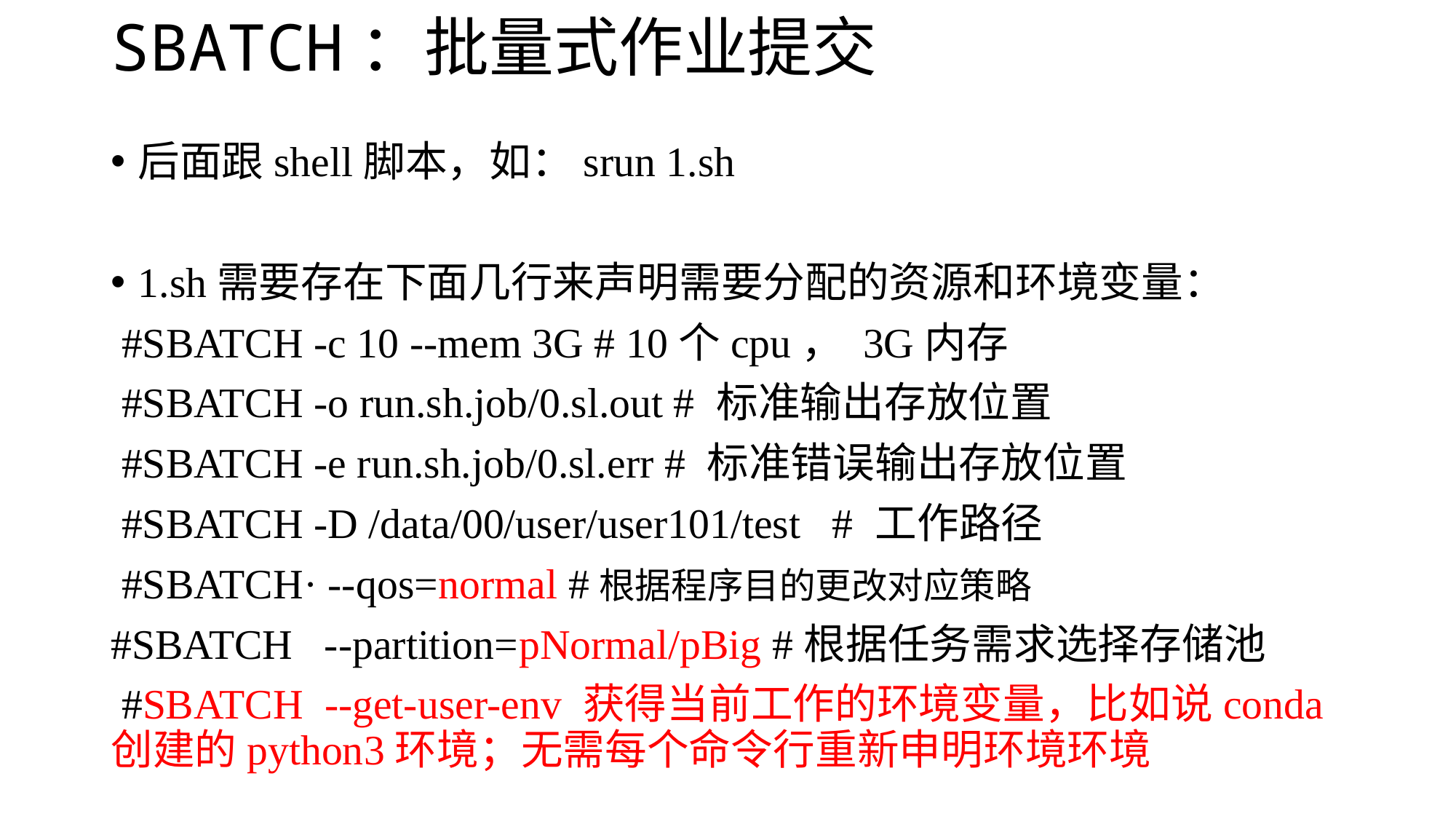

# SBATCH：批量式作业提交
后面跟shell脚本，如：srun 1.sh

1.sh需要存在下面几行来声明需要分配的资源和环境变量：
 #SBATCH -c 10 --mem 3G # 10个cpu， 3G内存
 #SBATCH -o run.sh.job/0.sl.out # 标准输出存放位置
 #SBATCH -e run.sh.job/0.sl.err # 标准错误输出存放位置
 #SBATCH -D /data/00/user/user101/test   # 工作路径
 #SBATCH· --qos=normal #根据程序目的更改对应策略
#SBATCH   --partition=pNormal/pBig #根据任务需求选择存储池
 #SBATCH  --get-user-env 获得当前工作的环境变量，比如说conda创建的python3环境；无需每个命令行重新申明环境环境